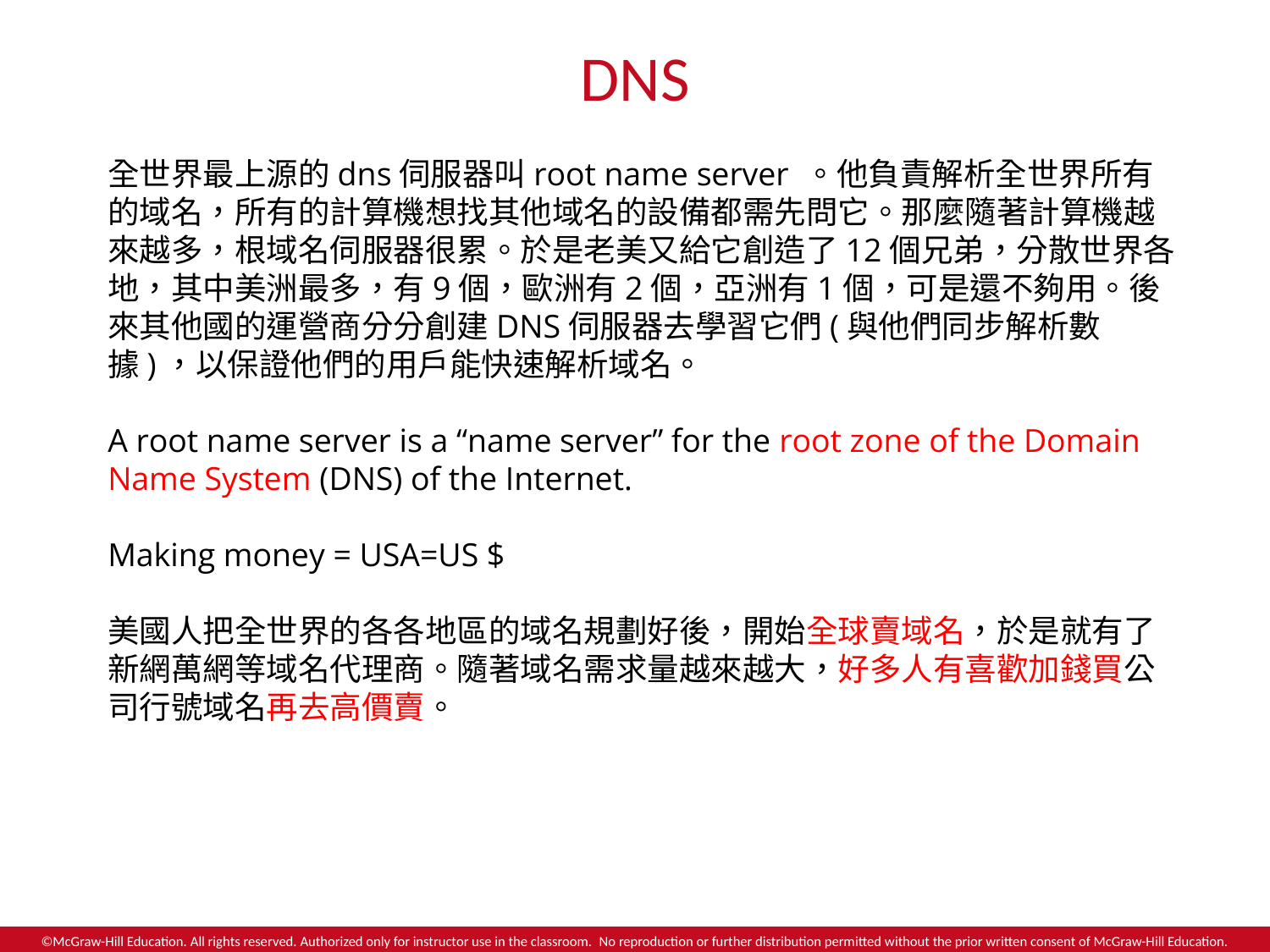

# DNS
全世界最上源的dns伺服器叫root name server 。他負責解析全世界所有的域名，所有的計算機想找其他域名的設備都需先問它。那麼隨著計算機越來越多，根域名伺服器很累。於是老美又給它創造了12個兄弟，分散世界各地，其中美洲最多，有9個，歐洲有2個，亞洲有1個，可是還不夠用。後來其他國的運營商分分創建DNS伺服器去學習它們(與他們同步解析數據)，以保證他們的用戶能快速解析域名。
A root name server is a “name server” for the root zone of the Domain Name System (DNS) of the Internet.

Making money = USA=US $

美國人把全世界的各各地區的域名規劃好後，開始全球賣域名，於是就有了新網萬網等域名代理商。隨著域名需求量越來越大，好多人有喜歡加錢買公司行號域名再去高價賣。